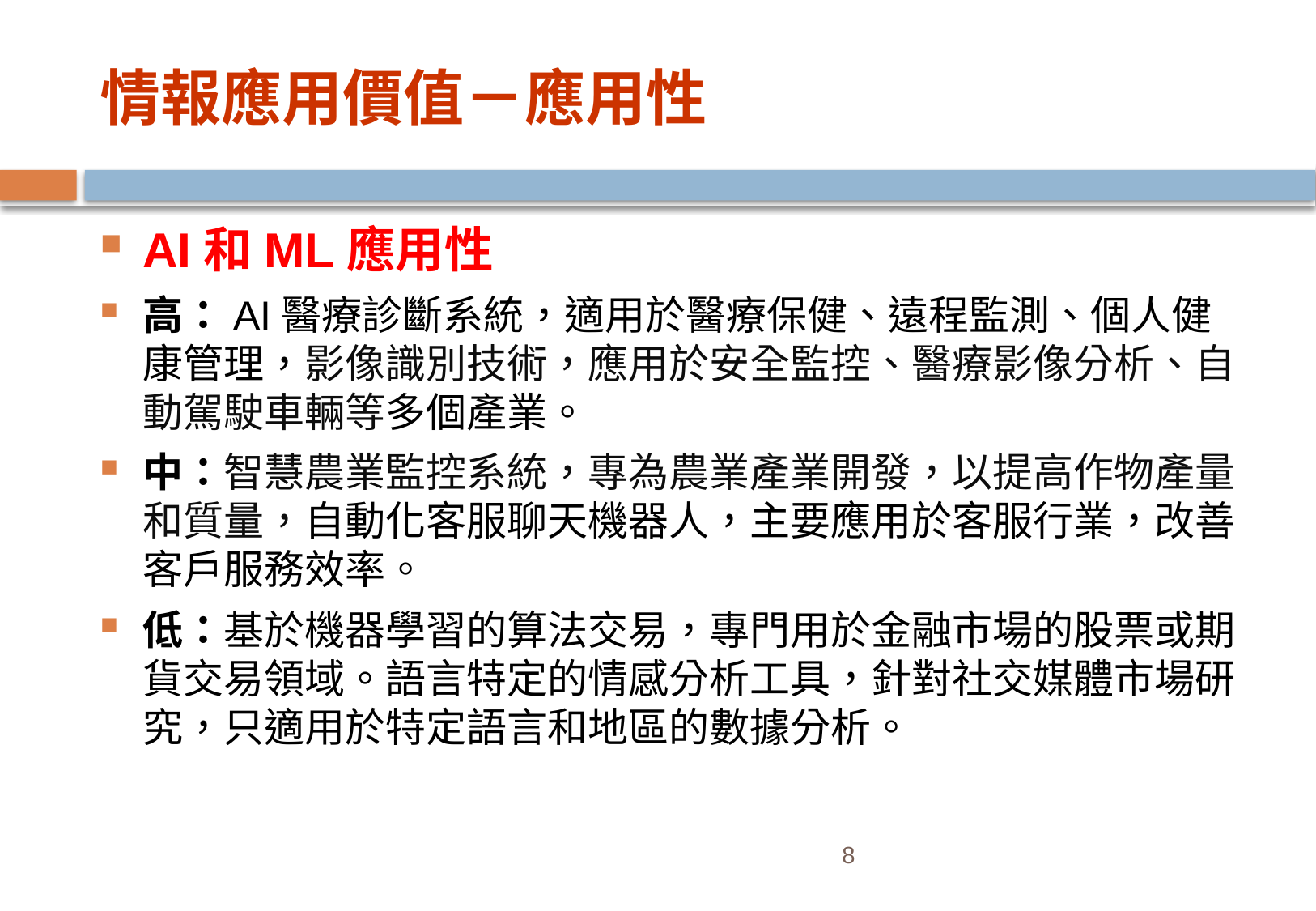

# 情報應用價值－應用性
AI和ML應用性
高：AI醫療診斷系統，適用於醫療保健、遠程監測、個人健康管理，影像識別技術，應用於安全監控、醫療影像分析、自動駕駛車輛等多個產業。
中：智慧農業監控系統，專為農業產業開發，以提高作物產量和質量，自動化客服聊天機器人，主要應用於客服行業，改善客戶服務效率。
低：基於機器學習的算法交易，專門用於金融市場的股票或期貨交易領域。語言特定的情感分析工具，針對社交媒體市場研究，只適用於特定語言和地區的數據分析。

8